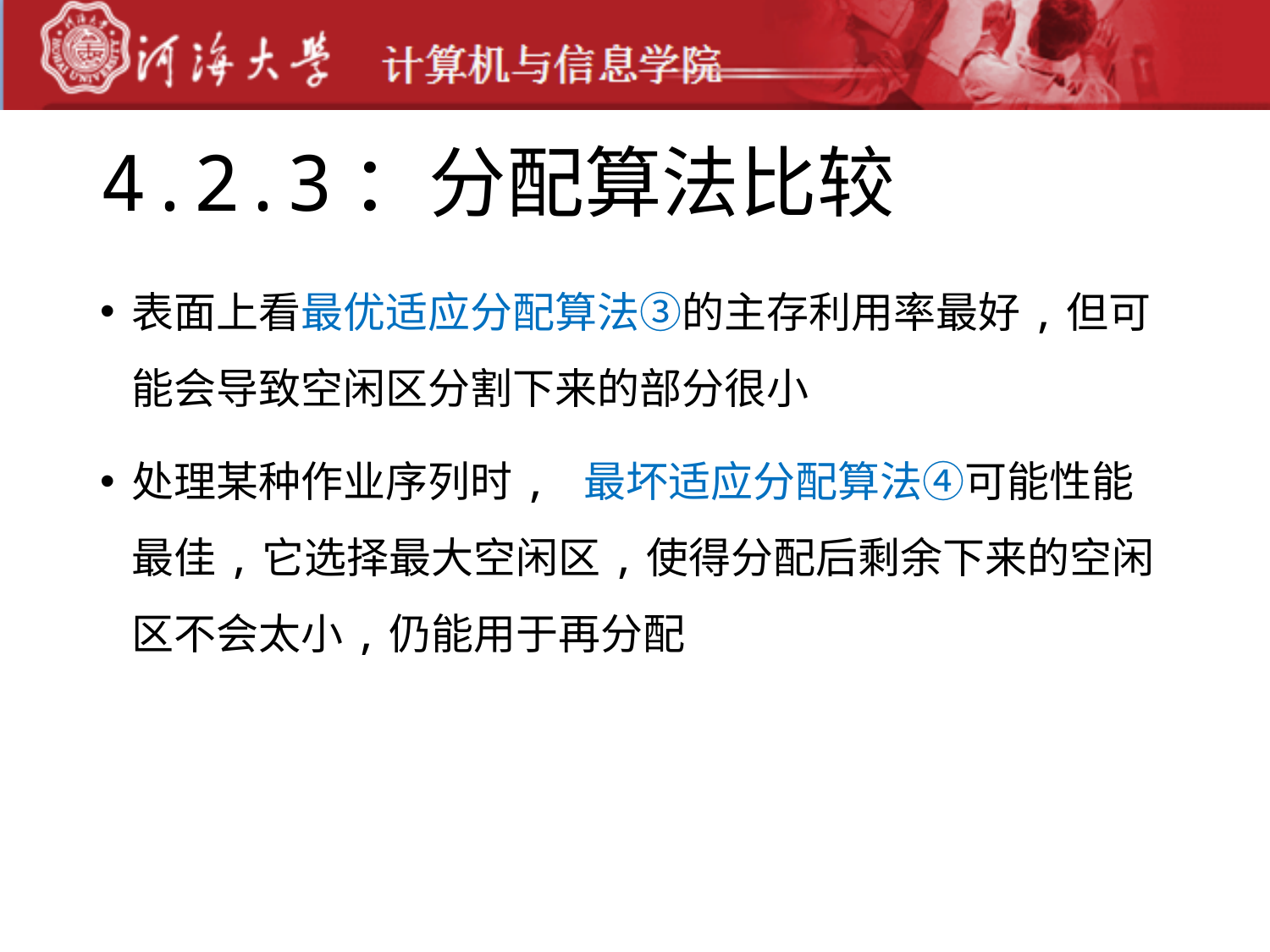

# 4.2.3：分配算法比较
表面上看最优适应分配算法③的主存利用率最好,但可能会导致空闲区分割下来的部分很小
处理某种作业序列时, 最坏适应分配算法④可能性能最佳,它选择最大空闲区,使得分配后剩余下来的空闲区不会太小,仍能用于再分配